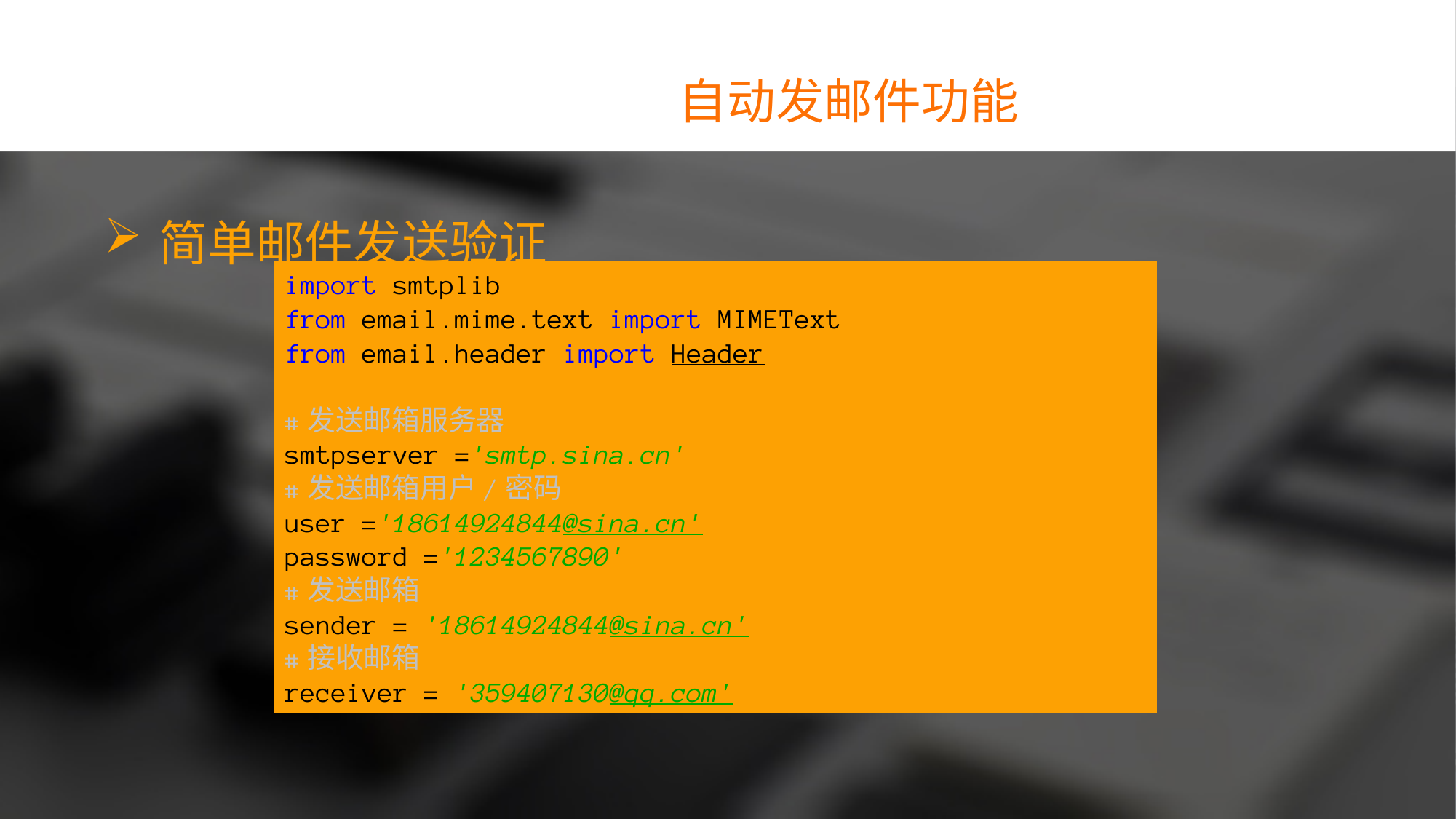

自动发邮件功能
简单邮件发送验证
import smtplib
from email.mime.text import MIMEText
from email.header import Header

#发送邮箱服务器
smtpserver ='smtp.sina.cn'
#发送邮箱用户/密码
user ='18614924844@sina.cn'
password ='1234567890'
#发送邮箱
sender = '18614924844@sina.cn'
#接收邮箱
receiver = '359407130@qq.com'